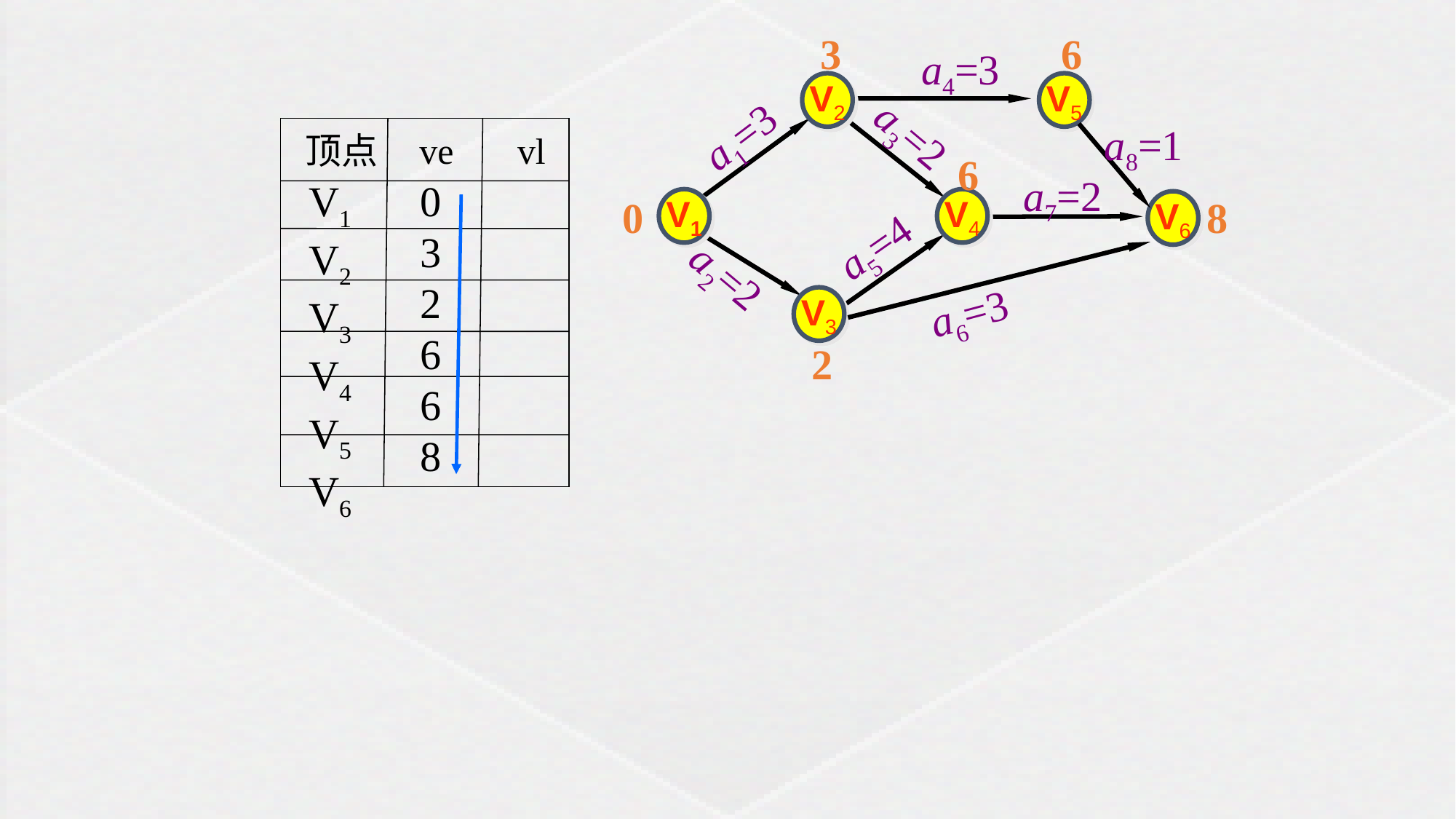

a4=3
V2
V5

a1=3
a3=2
a8=1

a7=2
V1
V4
V6
a5=4

a2=2
a6=3
V3
3
6

顶点    ve       vl

6
V1
V2
V3
V4
V5
V6
0
3
2
6
6
8

0
8
2